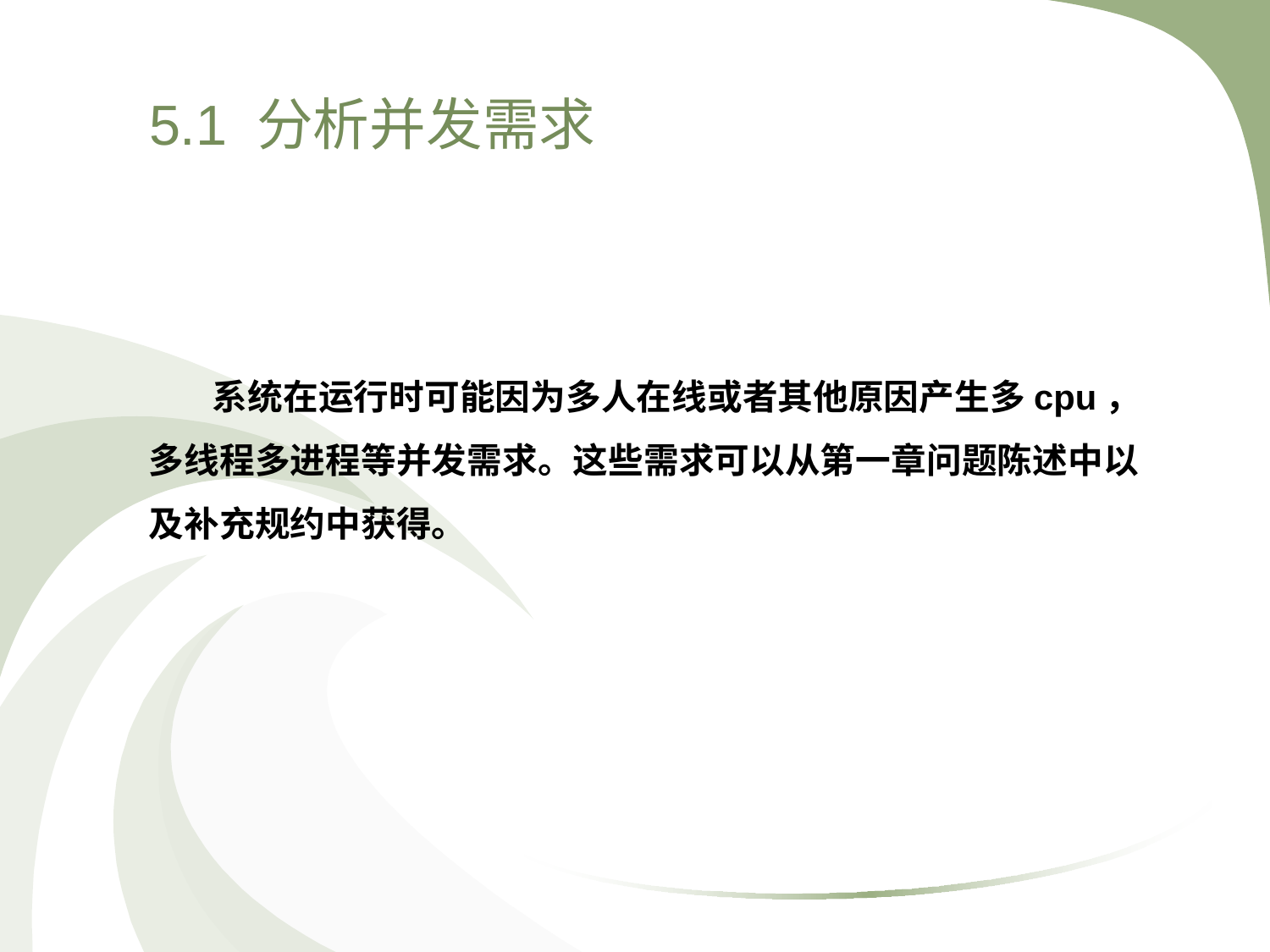

5.1 分析并发需求
系统在运行时可能因为多人在线或者其他原因产生多cpu，多线程多进程等并发需求。这些需求可以从第一章问题陈述中以及补充规约中获得。